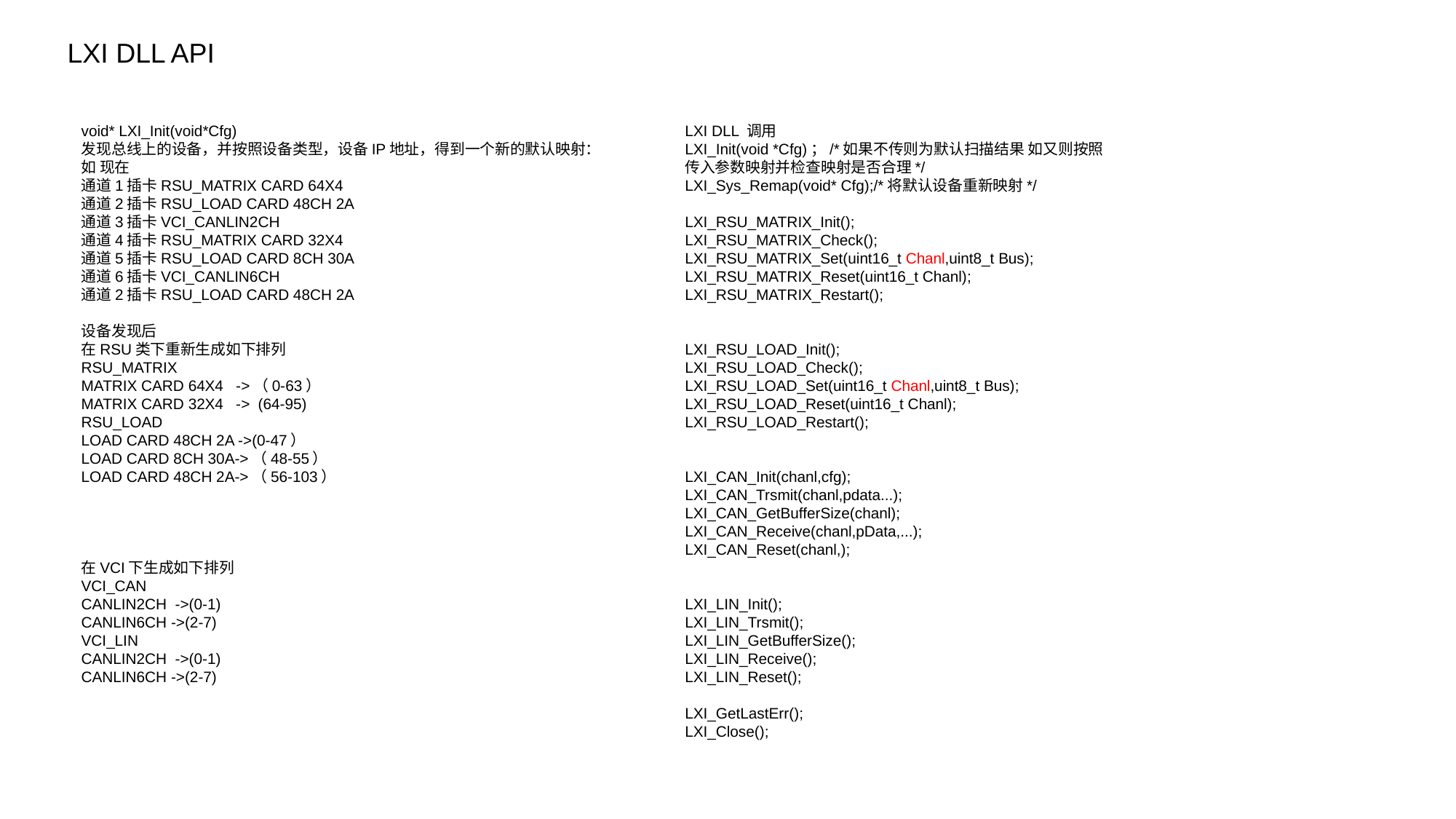

LXI DLL API
void* LXI_Init(void*Cfg)
发现总线上的设备，并按照设备类型，设备IP地址，得到一个新的默认映射：
如 现在
通道1插卡RSU_MATRIX CARD 64X4
通道2插卡RSU_LOAD CARD 48CH 2A
通道3插卡VCI_CANLIN2CH
通道4插卡RSU_MATRIX CARD 32X4
通道5插卡RSU_LOAD CARD 8CH 30A
通道6插卡VCI_CANLIN6CH
通道2插卡RSU_LOAD CARD 48CH 2A

设备发现后
在RSU类下重新生成如下排列
RSU_MATRIX
MATRIX CARD 64X4   ->（0-63）
MATRIX CARD 32X4   ->  (64-95)
RSU_LOAD
LOAD CARD 48CH 2A ->(0-47）
LOAD CARD 8CH 30A->（48-55）
LOAD CARD 48CH 2A->（56-103）

在VCI下生成如下排列
VCI_CAN
CANLIN2CH  ->(0-1)
CANLIN6CH ->(2-7)
VCI_LIN
CANLIN2CH  ->(0-1)
CANLIN6CH ->(2-7)

LXI DLL 调用
LXI_Init(void *Cfg)；/*如果不传则为默认扫描结果 如又则按照传入参数映射并检查映射是否合理*/
LXI_Sys_Remap(void* Cfg);/*将默认设备重新映射*/

LXI_RSU_MATRIX_Init();
LXI_RSU_MATRIX_Check();
LXI_RSU_MATRIX_Set(uint16_t Chanl,uint8_t Bus);
LXI_RSU_MATRIX_Reset(uint16_t Chanl);
LXI_RSU_MATRIX_Restart();

LXI_RSU_LOAD_Init();
LXI_RSU_LOAD_Check();
LXI_RSU_LOAD_Set(uint16_t Chanl,uint8_t Bus);
LXI_RSU_LOAD_Reset(uint16_t Chanl);
LXI_RSU_LOAD_Restart();

LXI_CAN_Init(chanl,cfg);
LXI_CAN_Trsmit(chanl,pdata...);
LXI_CAN_GetBufferSize(chanl);
LXI_CAN_Receive(chanl,pData,...);
LXI_CAN_Reset(chanl,);

LXI_LIN_Init();
LXI_LIN_Trsmit();
LXI_LIN_GetBufferSize();
LXI_LIN_Receive();
LXI_LIN_Reset();

LXI_GetLastErr();
LXI_Close();